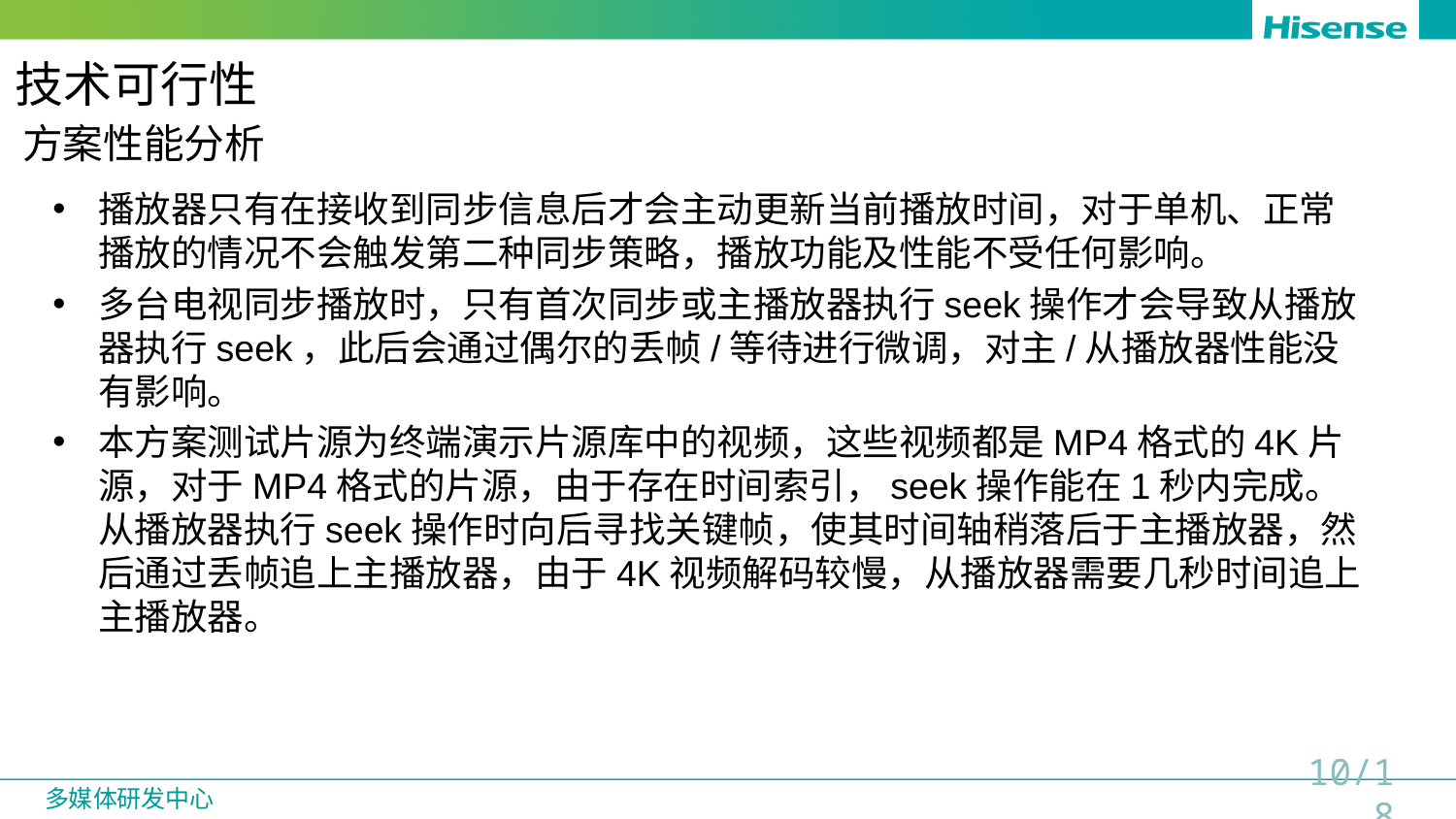

# 技术可行性
方案性能分析
播放器只有在接收到同步信息后才会主动更新当前播放时间，对于单机、正常播放的情况不会触发第二种同步策略，播放功能及性能不受任何影响。
多台电视同步播放时，只有首次同步或主播放器执行seek操作才会导致从播放器执行seek，此后会通过偶尔的丢帧/等待进行微调，对主/从播放器性能没有影响。
本方案测试片源为终端演示片源库中的视频，这些视频都是MP4格式的4K片源，对于MP4格式的片源，由于存在时间索引，seek操作能在1秒内完成。从播放器执行seek操作时向后寻找关键帧，使其时间轴稍落后于主播放器，然后通过丢帧追上主播放器，由于4K视频解码较慢，从播放器需要几秒时间追上主播放器。
10/18
多媒体研发中心